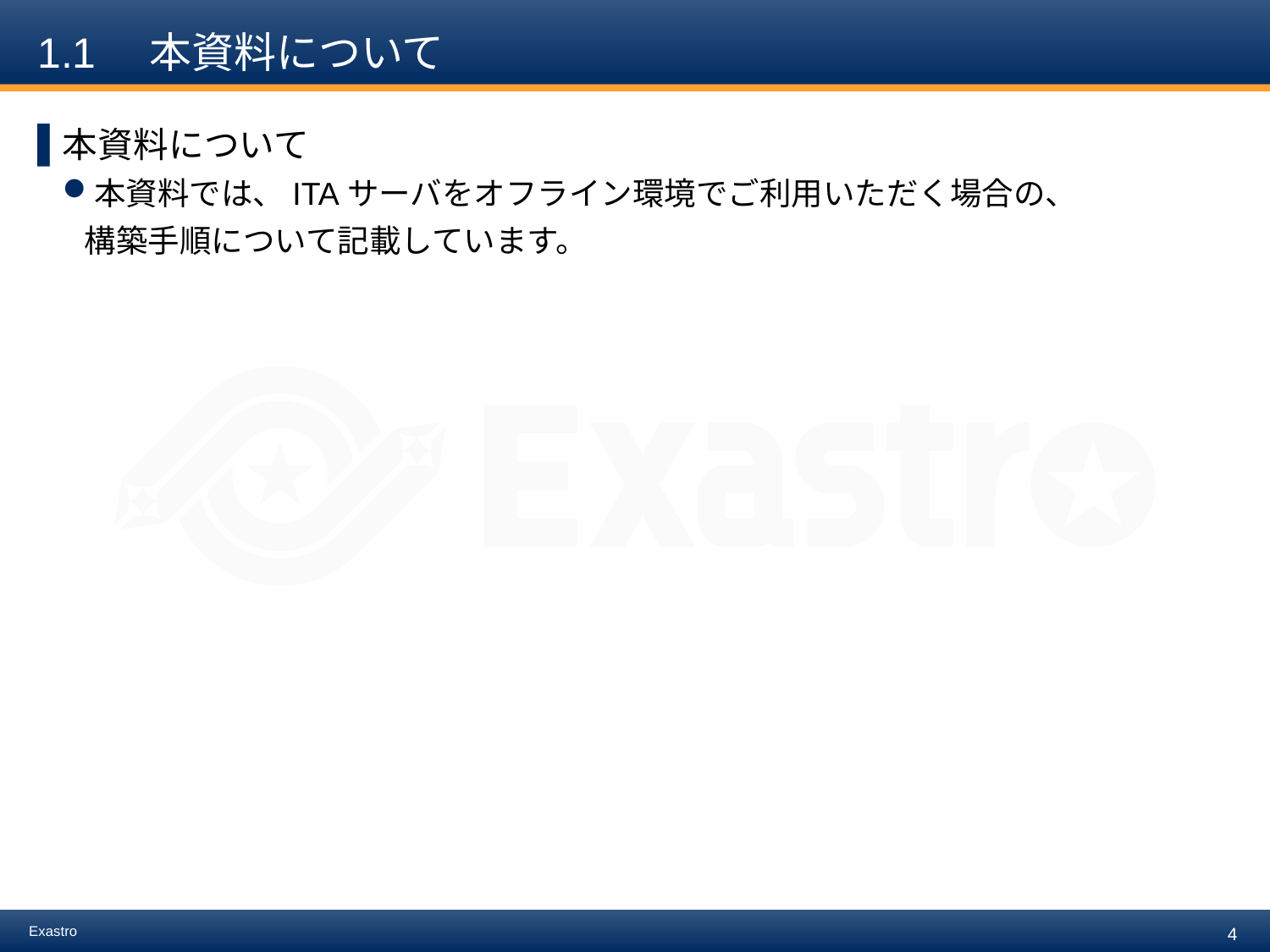

# 1.1　本資料について
本資料について
本資料では、ITAサーバをオフライン環境でご利用いただく場合の、
  構築手順について記載しています。